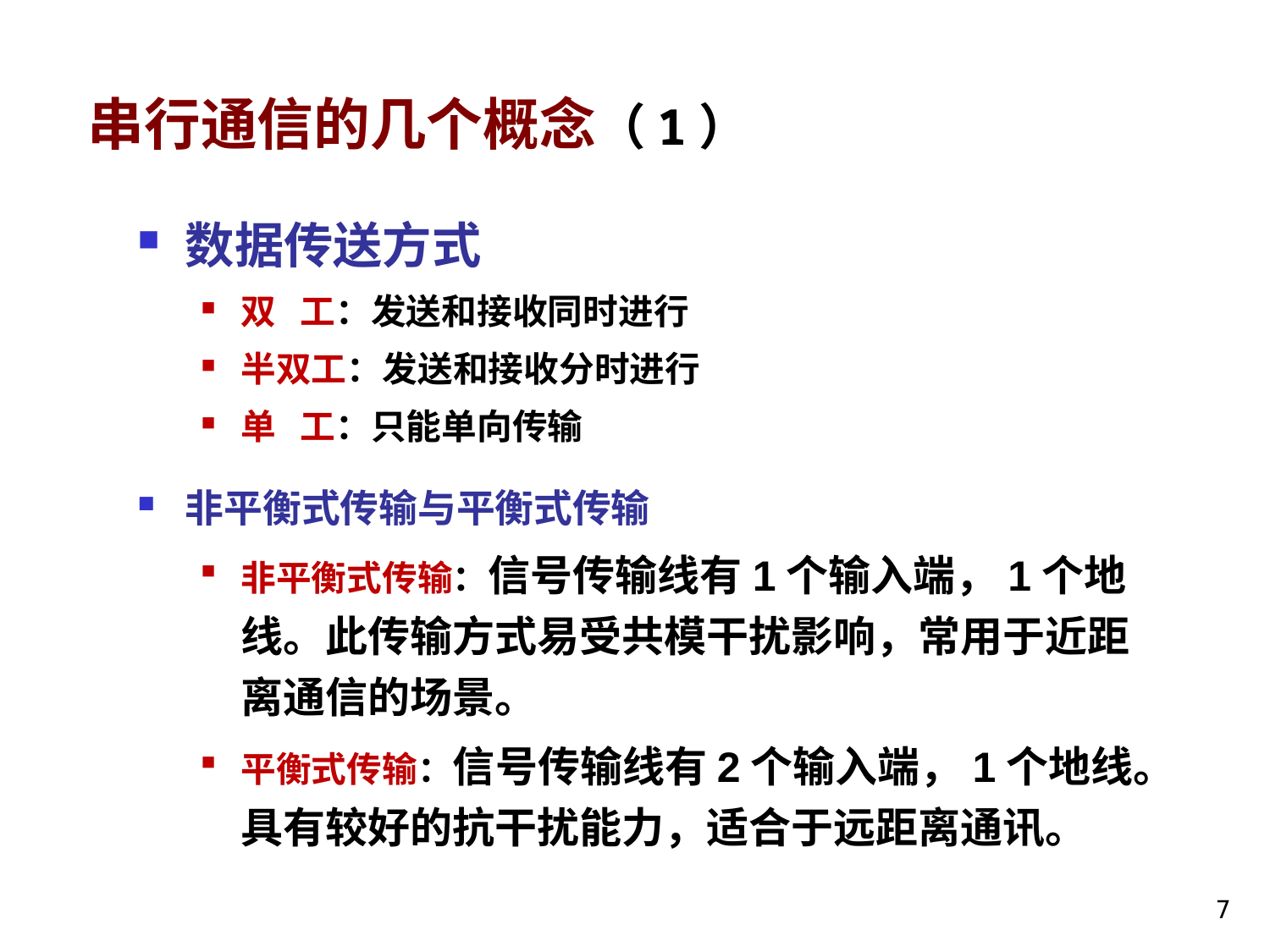

# 串行通信的几个概念（1）
数据传送方式
双   工：发送和接收同时进行
半双工：发送和接收分时进行
单   工：只能单向传输
非平衡式传输与平衡式传输
非平衡式传输：信号传输线有1个输入端，1个地线。此传输方式易受共模干扰影响，常用于近距离通信的场景。
平衡式传输：信号传输线有2个输入端，1个地线。具有较好的抗干扰能力，适合于远距离通讯。
7